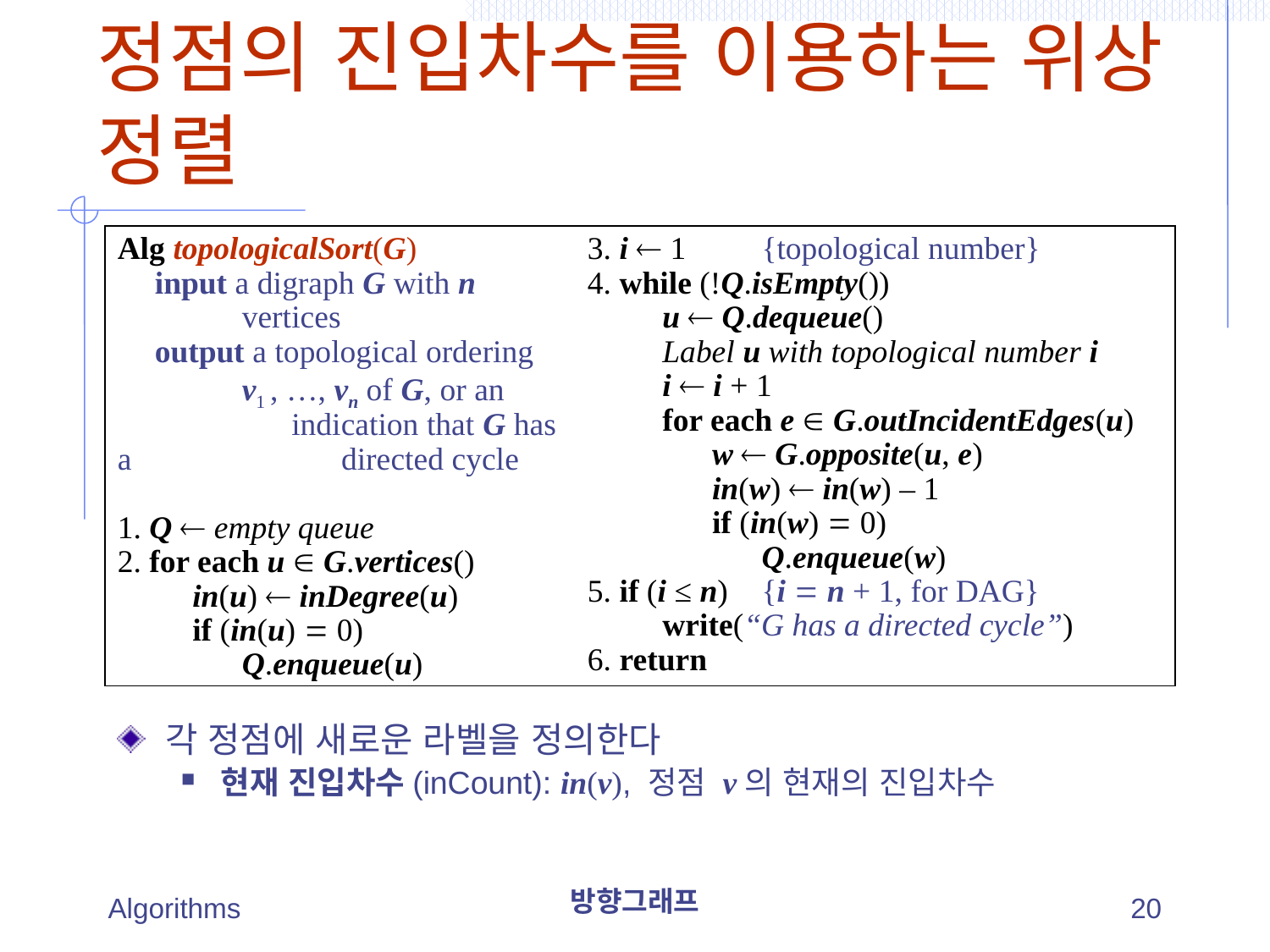

# 정점의 진입차수를 이용하는 위상 정렬

Alg topologicalSort(G)
	input a digraph G with n 					vertices
	output a topological ordering 			v1 , …, vn of G, or an 					indication that G has a 					directed cycle

1. Q ← empty queue
2. for each u ∈ G.vertices()
		in(u) ← inDegree(u)
		if (in(u) = 0)
			Q.enqueue(u)
3. i ← 1		{topological number}
4. while (!Q.isEmpty())
		u ← Q.dequeue()
		Label u with topological number i
		i ← i + 1
		for each e ∈ G.outIncidentEdges(u)
			w ← G.opposite(u, e)
			in(w) ← in(w) – 1
			if (in(w) = 0)
				Q.enqueue(w)
5. if (i ≤ n)	{i = n + 1, for DAG}
		write(“G has a directed cycle”)
6. return
각 정점에 새로운 라벨을 정의한다
현재 진입차수(inCount): in(v), 정점 v의 현재의 진입차수
Algorithms
방향그래프
20